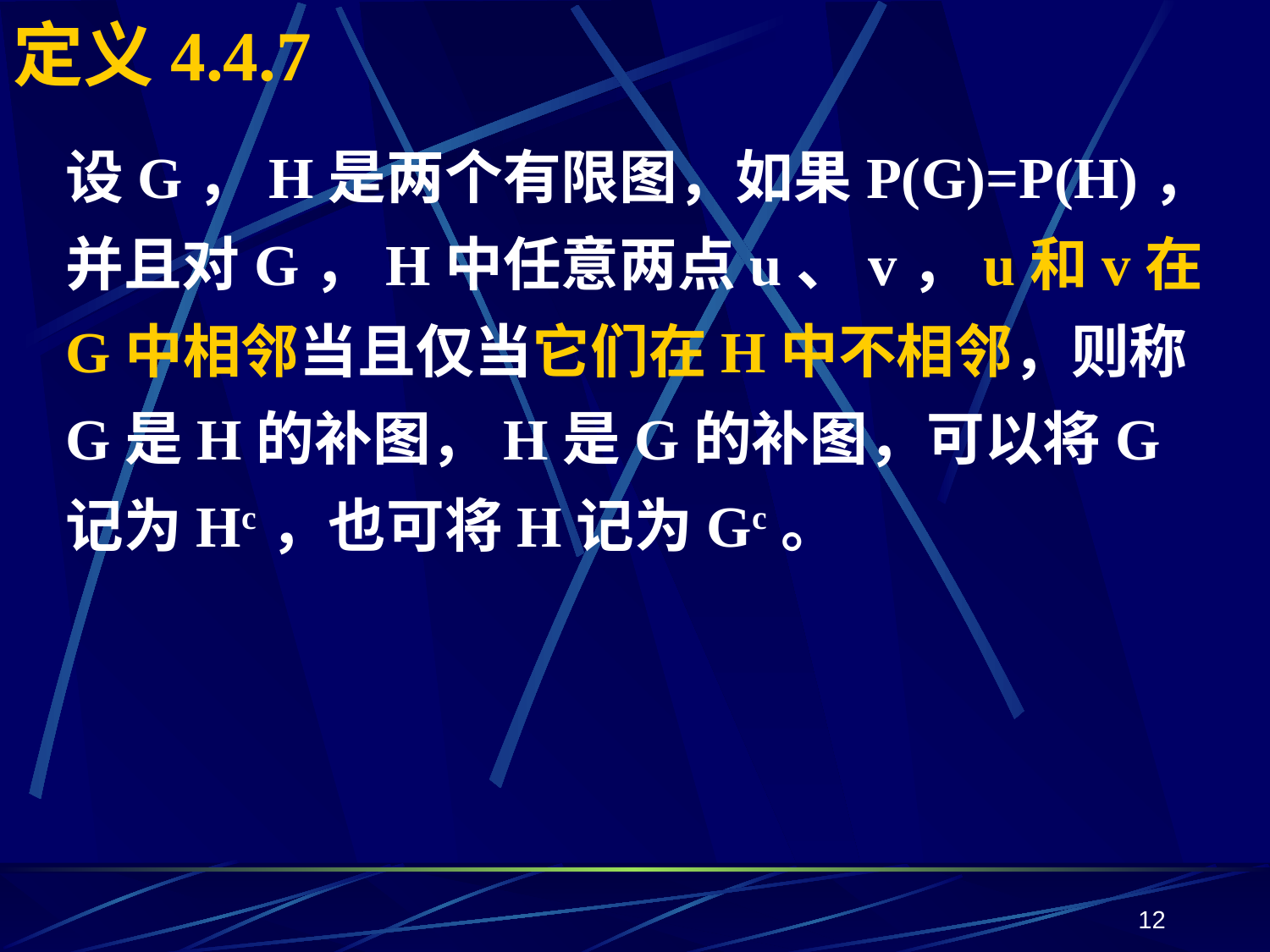

# 定义4.4.7
设G，H是两个有限图，如果P(G)=P(H)，并且对G，H中任意两点u、v，u和v在G中相邻当且仅当它们在H中不相邻，则称G是H的补图，H是G的补图，可以将G记为Hc，也可将H记为Gc。

12